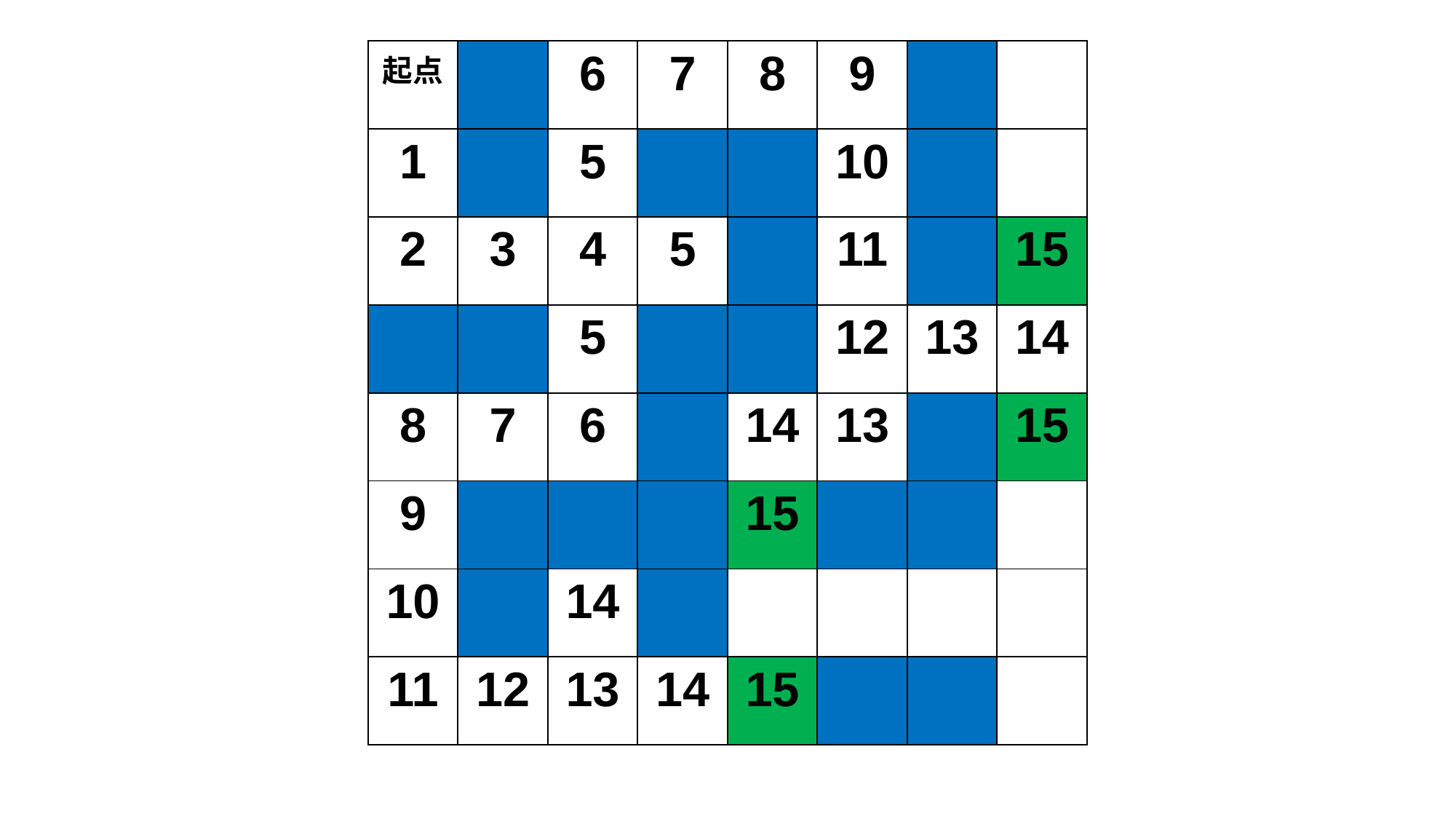

| 起点 |  | 6 | 7 | 8 | 9 |  |  |
| --- | --- | --- | --- | --- | --- | --- | --- |
| 1 |  | 5 |  |  | 10 |  |  |
| 2 | 3 | 4 | 5 |  | 11 |  | 15 |
|  |  | 5 |  |  | 12 | 13 | 14 |
| 8 | 7 | 6 |  | 14 | 13 |  | 15 |
| 9 |  |  |  | 15 |  |  |  |
| 10 |  | 14 |  |  |  |  |  |
| 11 | 12 | 13 | 14 | 15 |  |  |  |